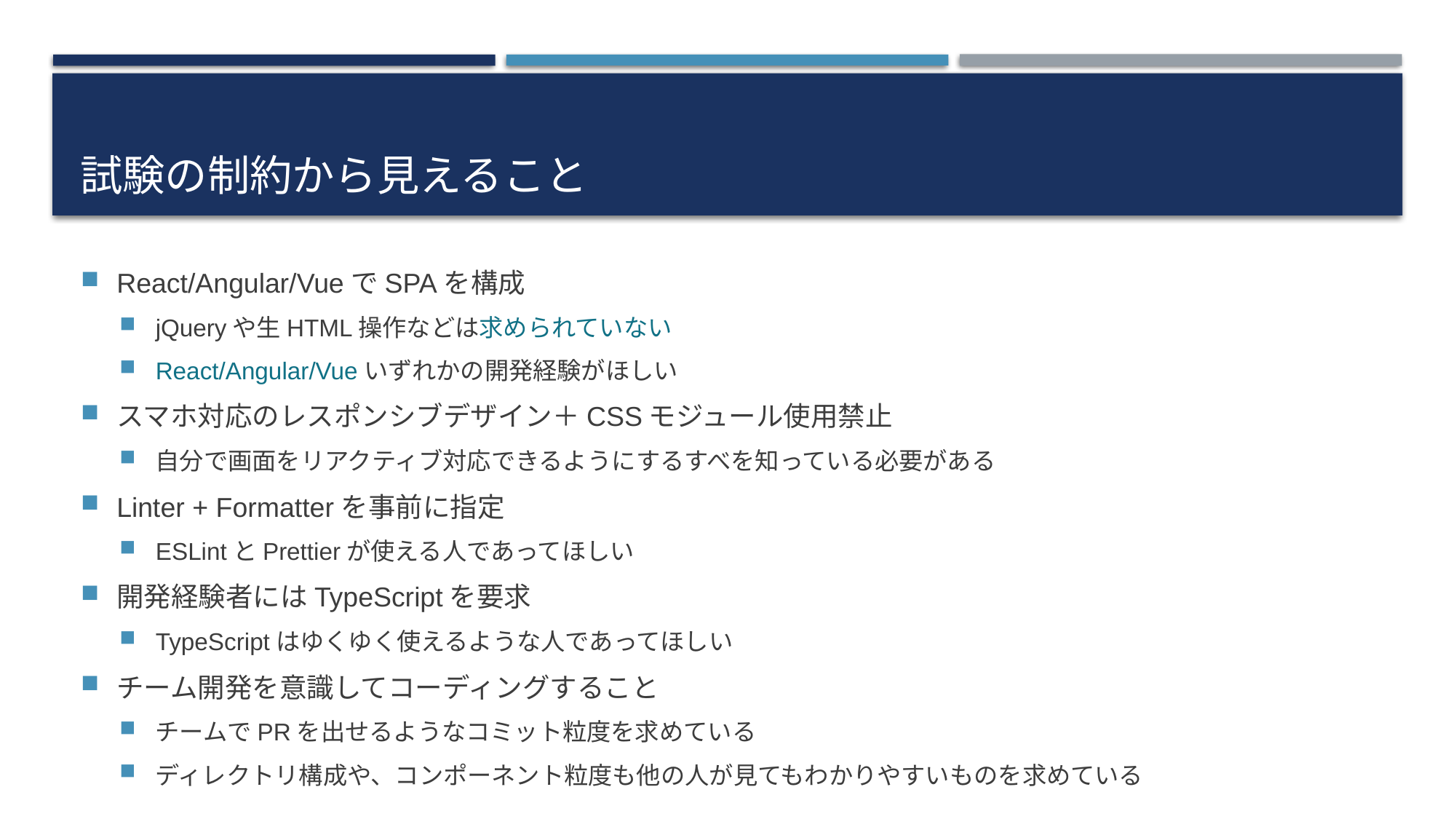

# 試験の制約から見えること
React/Angular/VueでSPAを構成
jQueryや生HTML操作などは求められていない
React/Angular/Vueいずれかの開発経験がほしい
スマホ対応のレスポンシブデザイン＋CSSモジュール使用禁止
自分で画面をリアクティブ対応できるようにするすべを知っている必要がある
Linter + Formatterを事前に指定
ESLintとPrettierが使える人であってほしい
開発経験者にはTypeScriptを要求
TypeScriptはゆくゆく使えるような人であってほしい
チーム開発を意識してコーディングすること
チームでPRを出せるようなコミット粒度を求めている
ディレクトリ構成や、コンポーネント粒度も他の人が見てもわかりやすいものを求めている